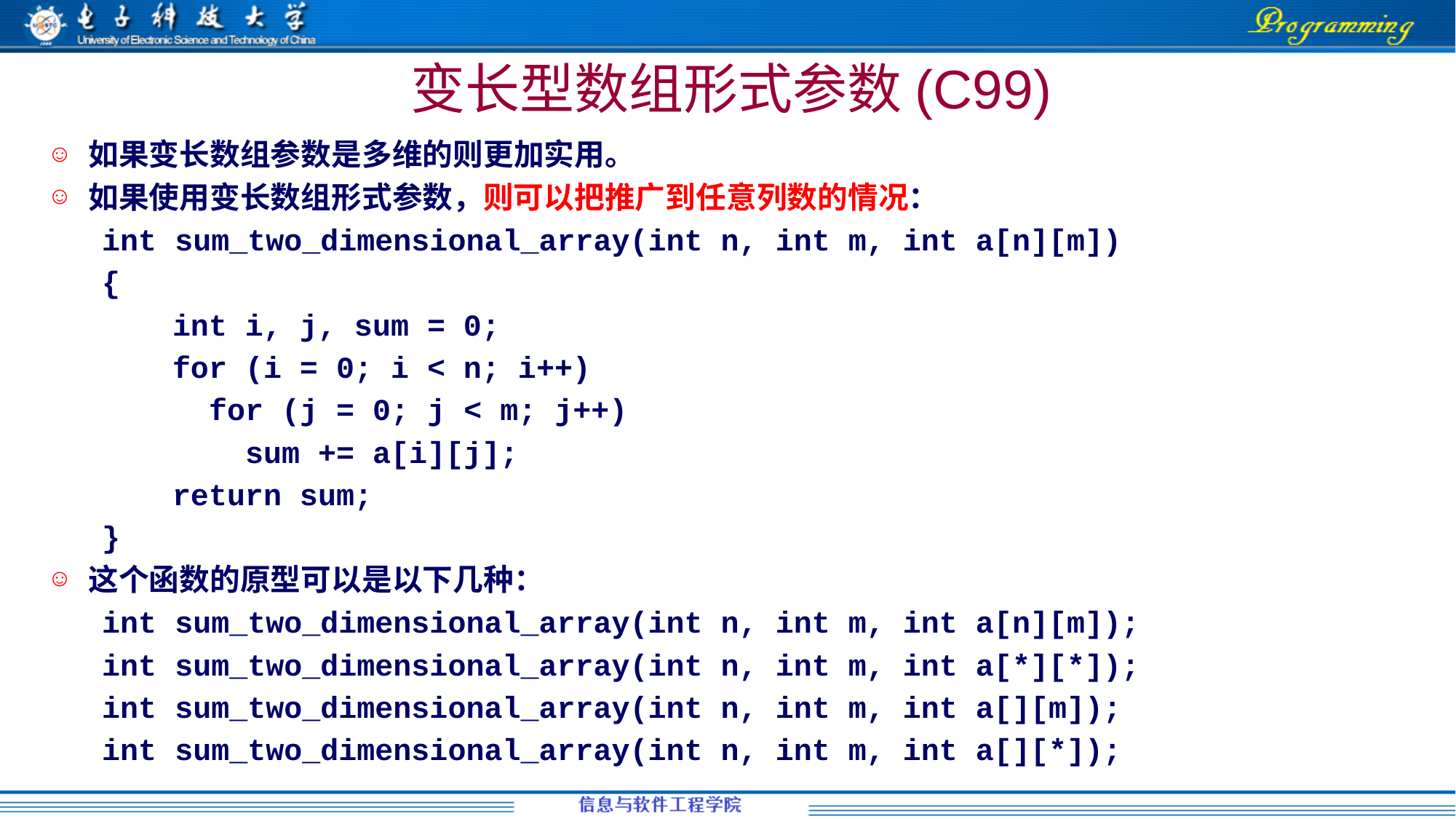

变长型数组形式参数(C99)
如果变长数组参数是多维的则更加实用。
如果使用变长数组形式参数，则可以把推广到任意列数的情况：
int sum_two_dimensional_array(int n, int m, int a[n][m])
{
	  int i, j, sum = 0;
	  for (i = 0; i < n; i++)
	    for (j = 0; j < m; j++)
	      sum += a[i][j];
	  return sum;
}
这个函数的原型可以是以下几种：
int sum_two_dimensional_array(int n, int m, int a[n][m]);
int sum_two_dimensional_array(int n, int m, int a[*][*]);
int sum_two_dimensional_array(int n, int m, int a[][m]);
int sum_two_dimensional_array(int n, int m, int a[][*]);